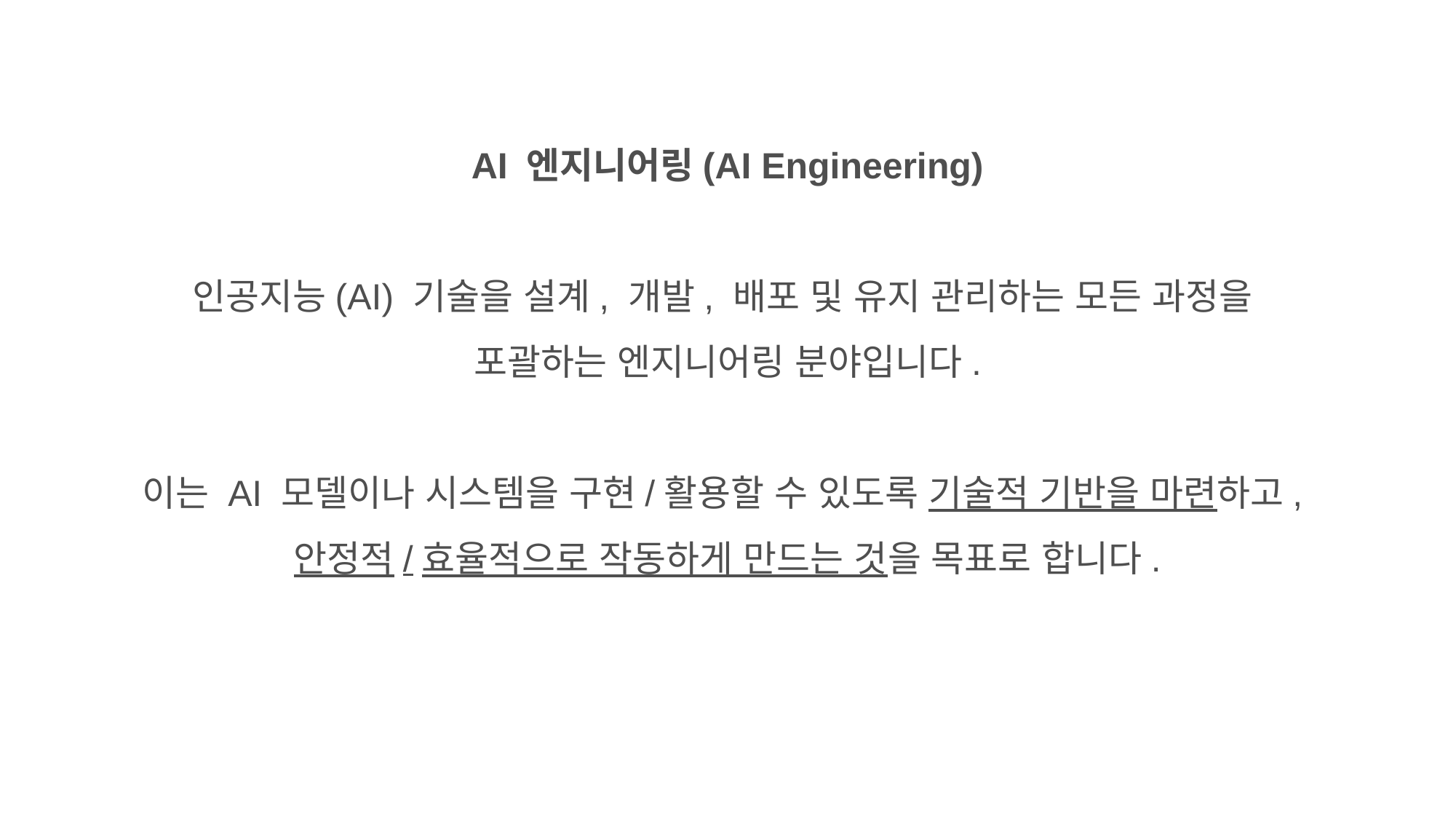

AI 엔지니어링(AI Engineering)

인공지능(AI) 기술을 설계, 개발, 배포 및 유지 관리하는 모든 과정을
포괄하는 엔지니어링 분야입니다.

이는 AI 모델이나 시스템을 구현/활용할 수 있도록 기술적 기반을 마련하고,
안정적/효율적으로 작동하게 만드는 것을 목표로 합니다.